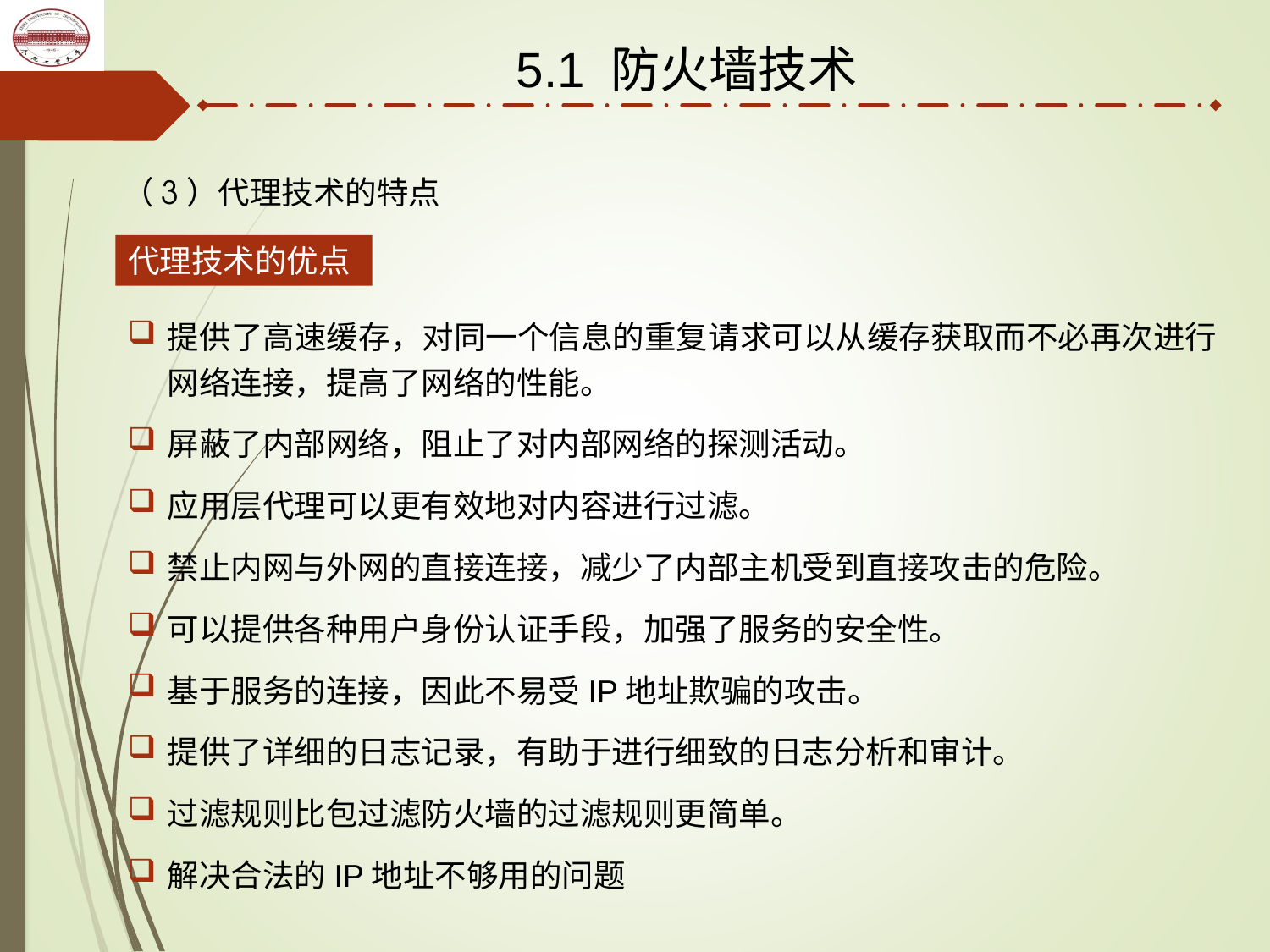

5.1 防火墙技术
（3）代理技术的特点
代理技术的优点
提供了高速缓存，对同一个信息的重复请求可以从缓存获取而不必再次进行网络连接，提高了网络的性能。
屏蔽了内部网络，阻止了对内部网络的探测活动。
应用层代理可以更有效地对内容进行过滤。
禁止内网与外网的直接连接，减少了内部主机受到直接攻击的危险。
可以提供各种用户身份认证手段，加强了服务的安全性。
基于服务的连接，因此不易受IP地址欺骗的攻击。
提供了详细的日志记录，有助于进行细致的日志分析和审计。
过滤规则比包过滤防火墙的过滤规则更简单。
解决合法的IP地址不够用的问题